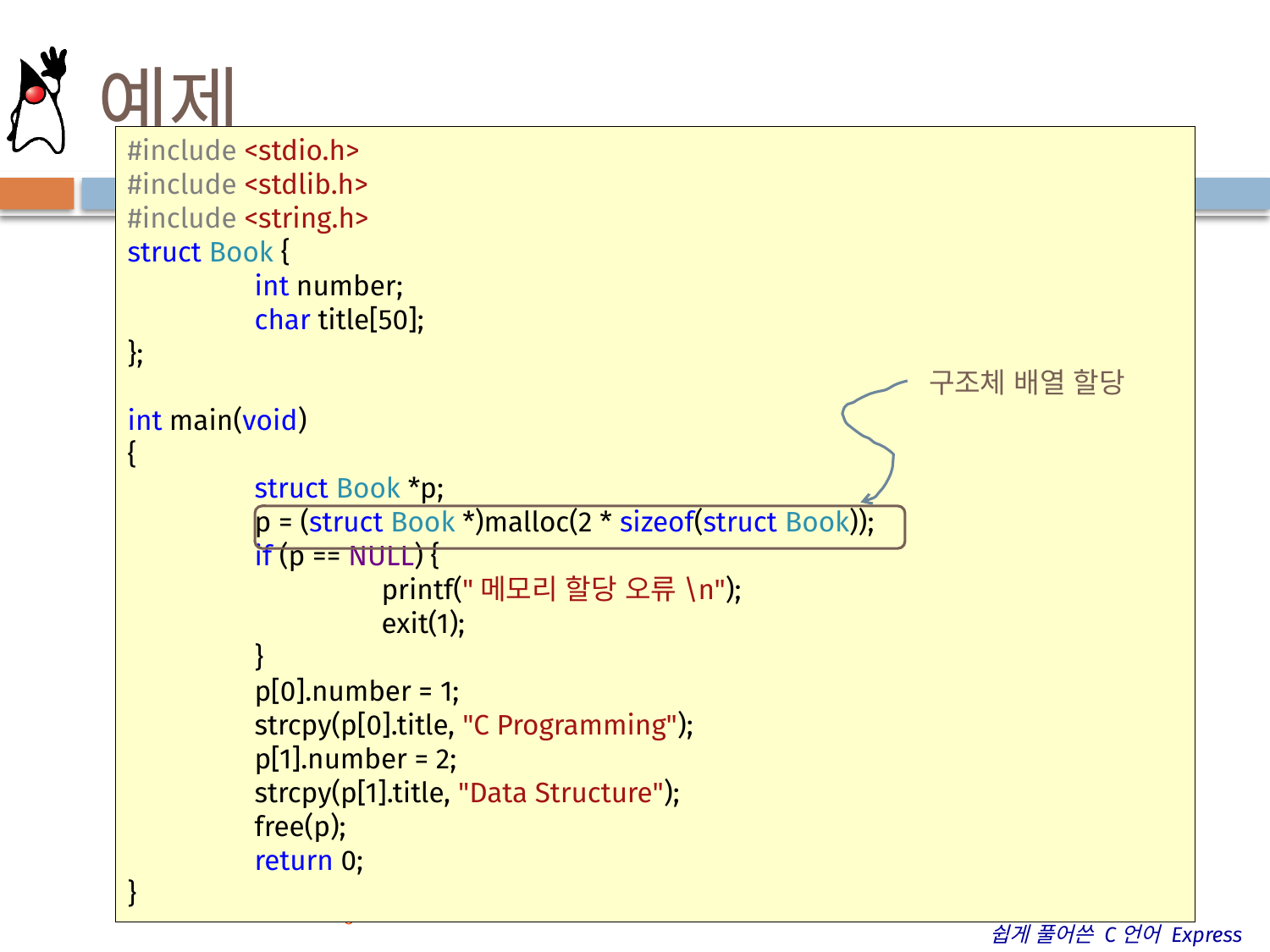

# 예제
#include <stdio.h>
#include <stdlib.h>
#include <string.h>
struct Book {
	int number;
	char title[50];
};

int main(void)
{
	struct Book *p;
	p = (struct Book *)malloc(2 * sizeof(struct Book));
	if (p == NULL) {
		printf("메모리 할당 오류\n");
		exit(1);
	}
	p[0].number = 1;
	strcpy(p[0].title, "C Programming");
	p[1].number = 2;
	strcpy(p[1].title, "Data Structure");
	free(p);
	return 0;
}

구조체 배열 할당